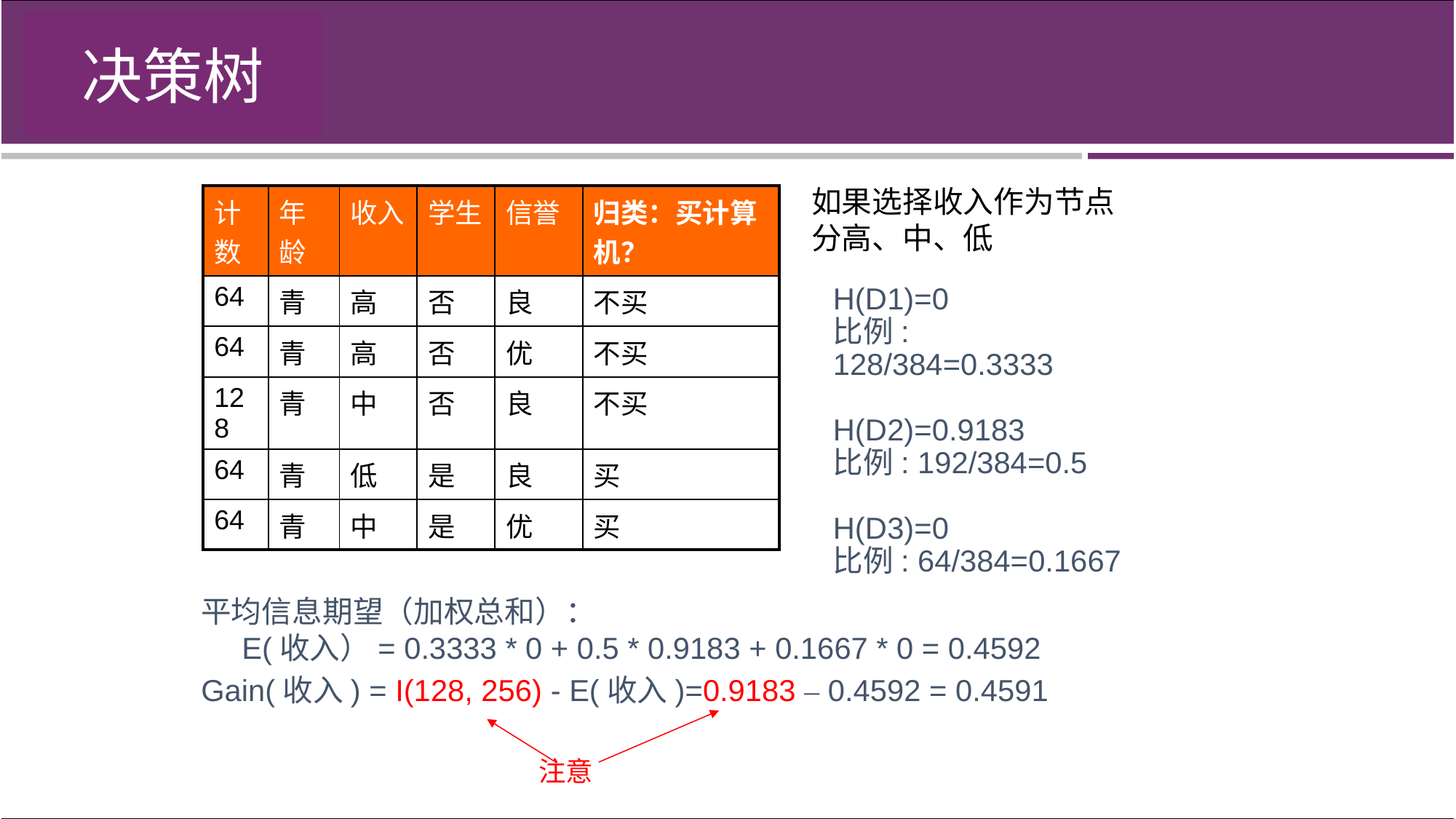

如果选择收入作为节点
分高、中、低

| 计数 | 年龄 | 收入 | 学生 | 信誉 | 归类：买计算机？ |
| --- | --- | --- | --- | --- | --- |
| 64 | 青 | 高 | 否 | 良 | 不买 |
| 64 | 青 | 高 | 否 | 优 | 不买 |
| 128 | 青 | 中 | 否 | 良 | 不买 |
| 64 | 青 | 低 | 是 | 良 | 买 |
| 64 | 青 | 中 | 是 | 优 | 买 |
H(D1)=0
比例: 128/384=0.3333

H(D2)=0.9183
比例: 192/384=0.5

H(D3)=0
比例: 64/384=0.1667
平均信息期望（加权总和）：
	E(收入）= 0.3333 * 0 + 0.5 * 0.9183 + 0.1667 * 0 = 0.4592
Gain(收入) = I(128, 256) - E(收入)=0.9183 – 0.4592 = 0.4591

注意